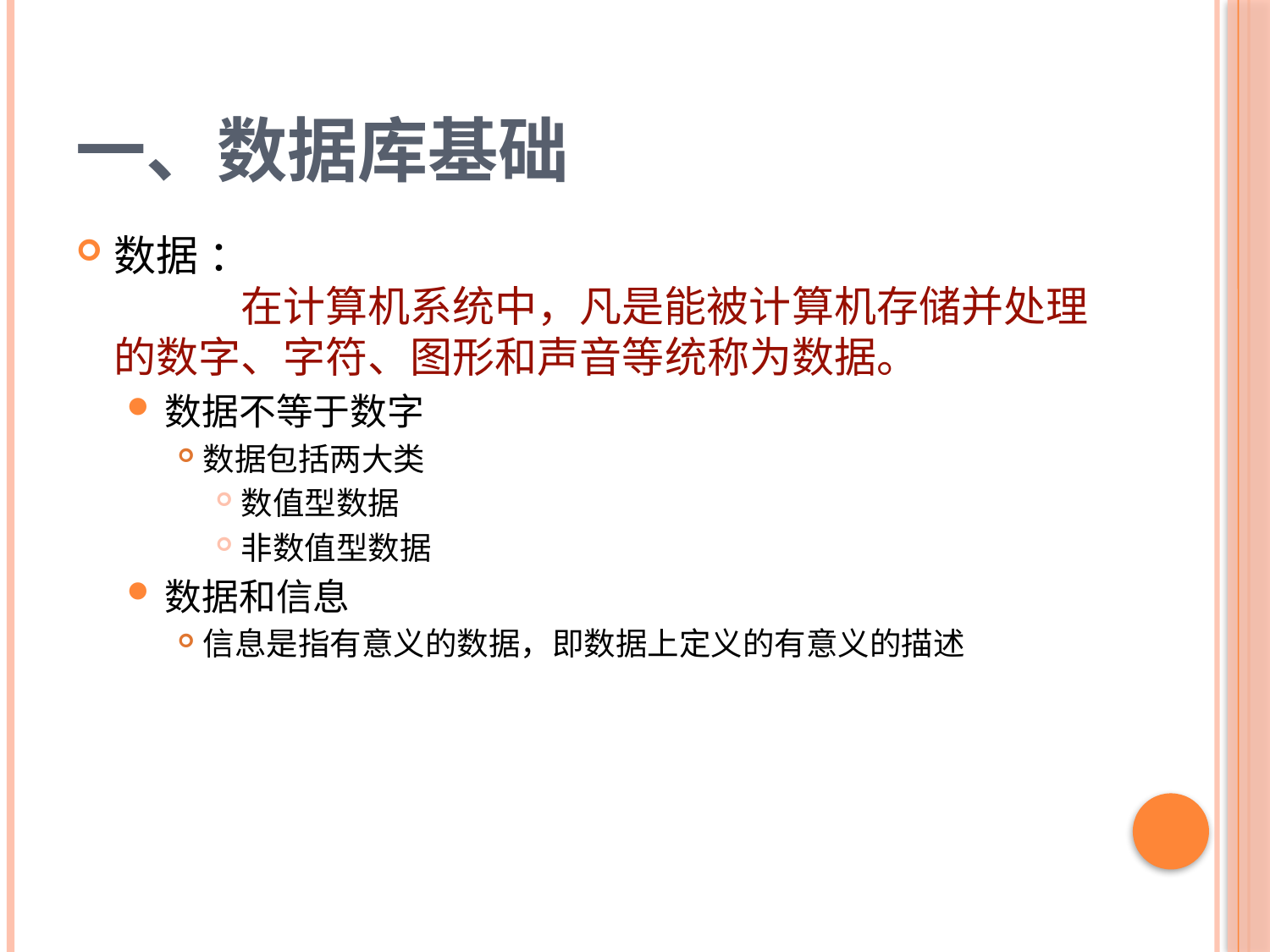

# 一、数据库基础
数据 ：
	在计算机系统中，凡是能被计算机存储并处理的数字、字符、图形和声音等统称为数据。
数据不等于数字
数据包括两大类
数值型数据
非数值型数据
数据和信息
信息是指有意义的数据，即数据上定义的有意义的描述